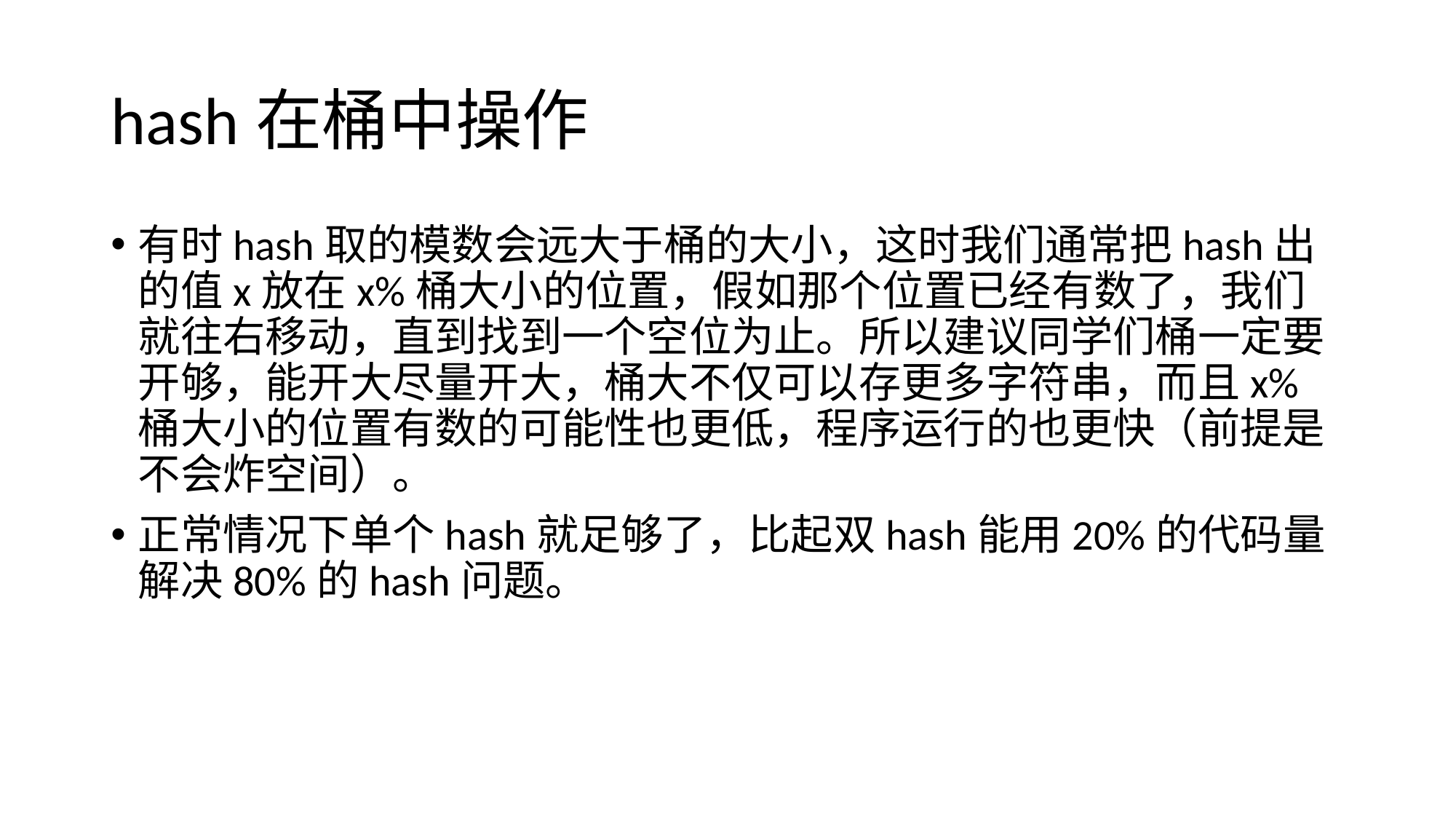

# hash在桶中操作
有时hash取的模数会远大于桶的大小，这时我们通常把hash出的值x放在x%桶大小的位置，假如那个位置已经有数了，我们就往右移动，直到找到一个空位为止。所以建议同学们桶一定要开够，能开大尽量开大，桶大不仅可以存更多字符串，而且x%桶大小的位置有数的可能性也更低，程序运行的也更快（前提是不会炸空间）。
正常情况下单个hash就足够了，比起双hash能用20%的代码量解决80%的hash问题。